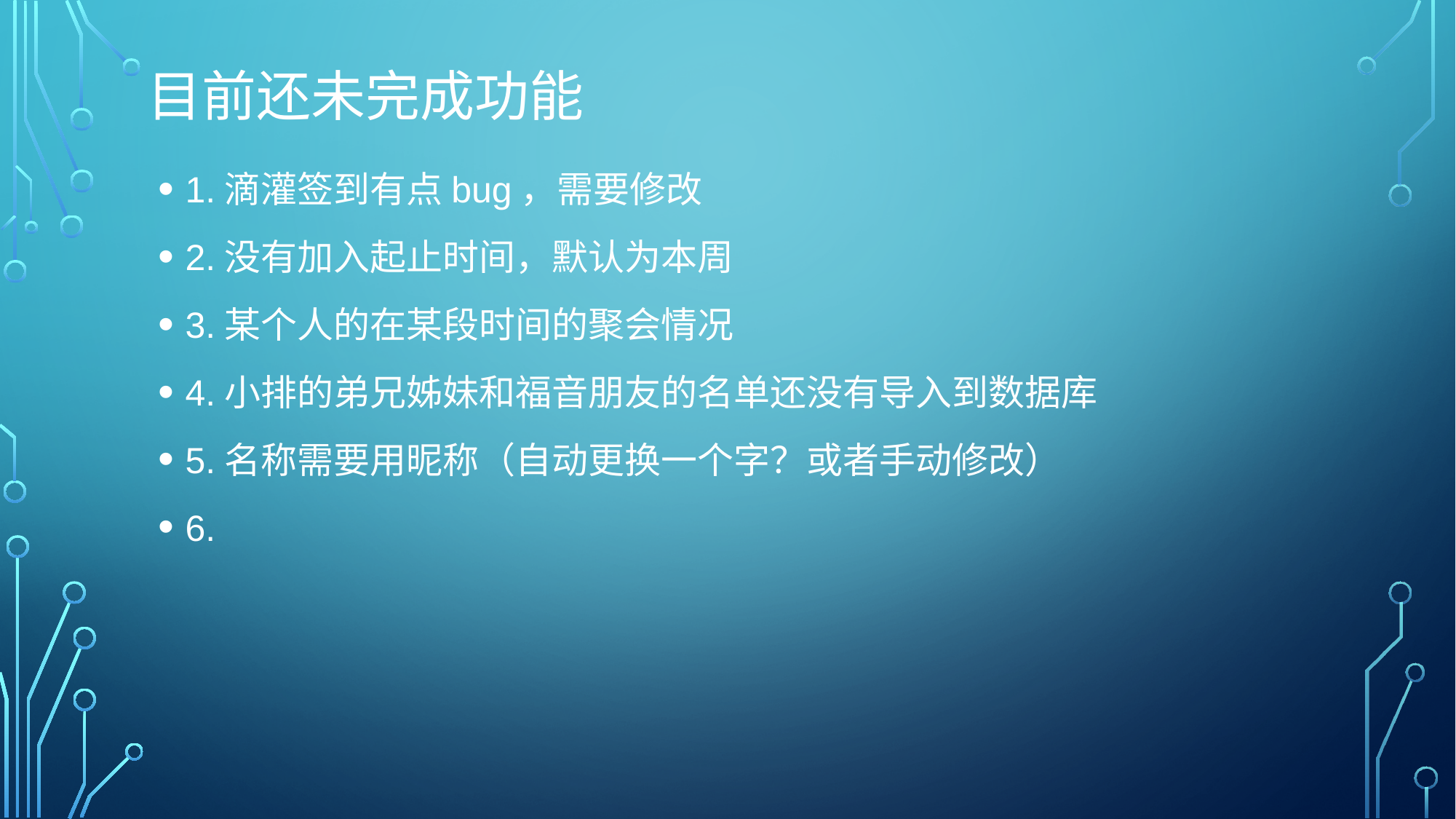

# 目前还未完成功能
1.滴灌签到有点bug，需要修改
2.没有加入起止时间，默认为本周
3.某个人的在某段时间的聚会情况
4.小排的弟兄姊妹和福音朋友的名单还没有导入到数据库
5.名称需要用昵称（自动更换一个字？或者手动修改）
6.